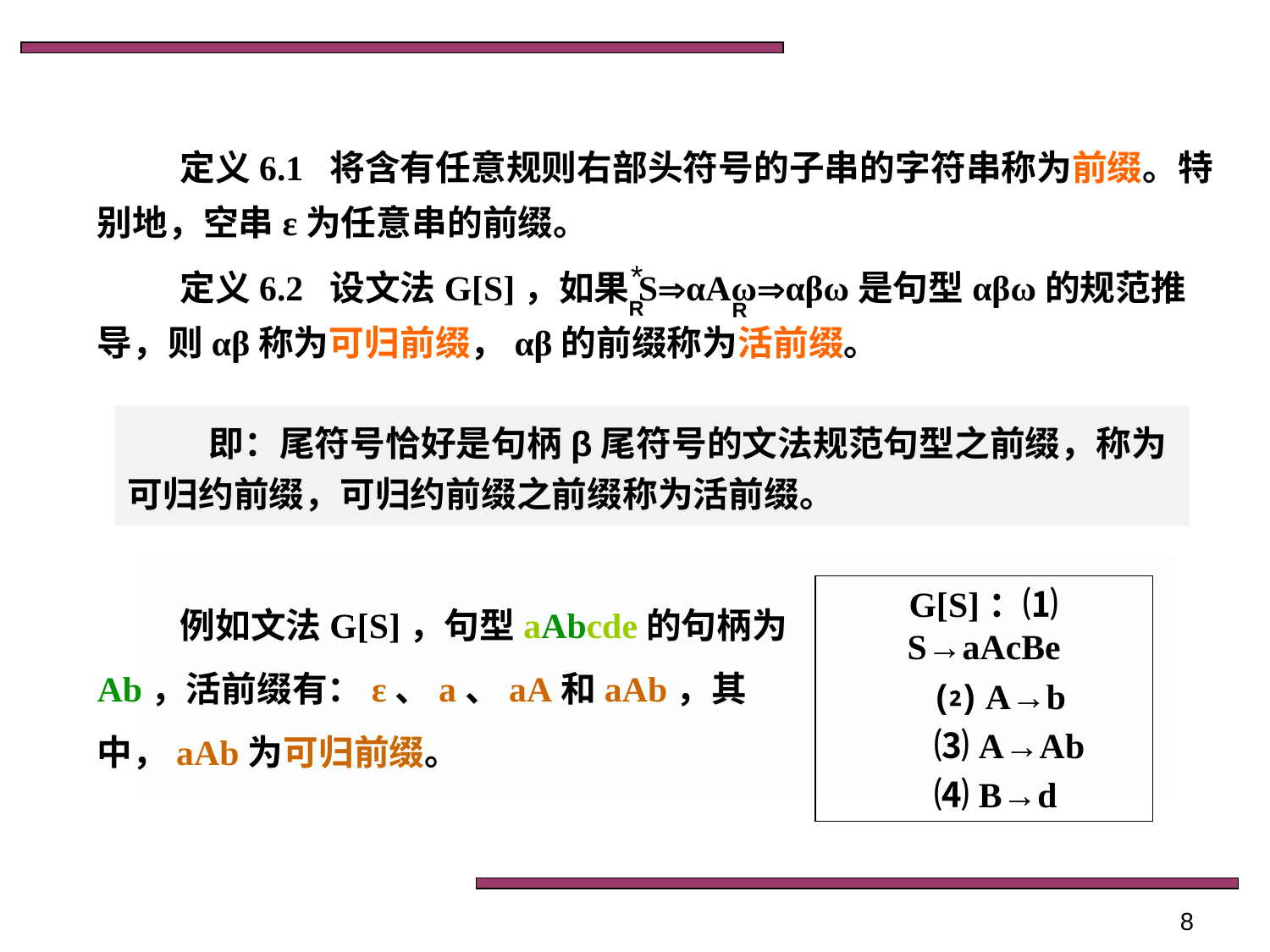

定义6.1  将含有任意规则右部头符号的子串的字符串称为前缀。特别地，空串ε为任意串的前缀。
定义6.2  设文法G[S]，如果S⇒αAω⇒αβω是句型αβω的规范推导，则αβ称为可归前缀，αβ的前缀称为活前缀。
*
R
R

即：尾符号恰好是句柄β尾符号的文法规范句型之前缀，称为可归约前缀，可归约前缀之前缀称为活前缀。

例如文法G[S]，句型aAbcde的句柄为Ab，活前缀有：ε、a、aA和aAb，其中，aAb为可归前缀。
G[S]：⑴ S→aAcBe
            ⑵ A→b
            ⑶ A→Ab
            ⑷ B→d
8